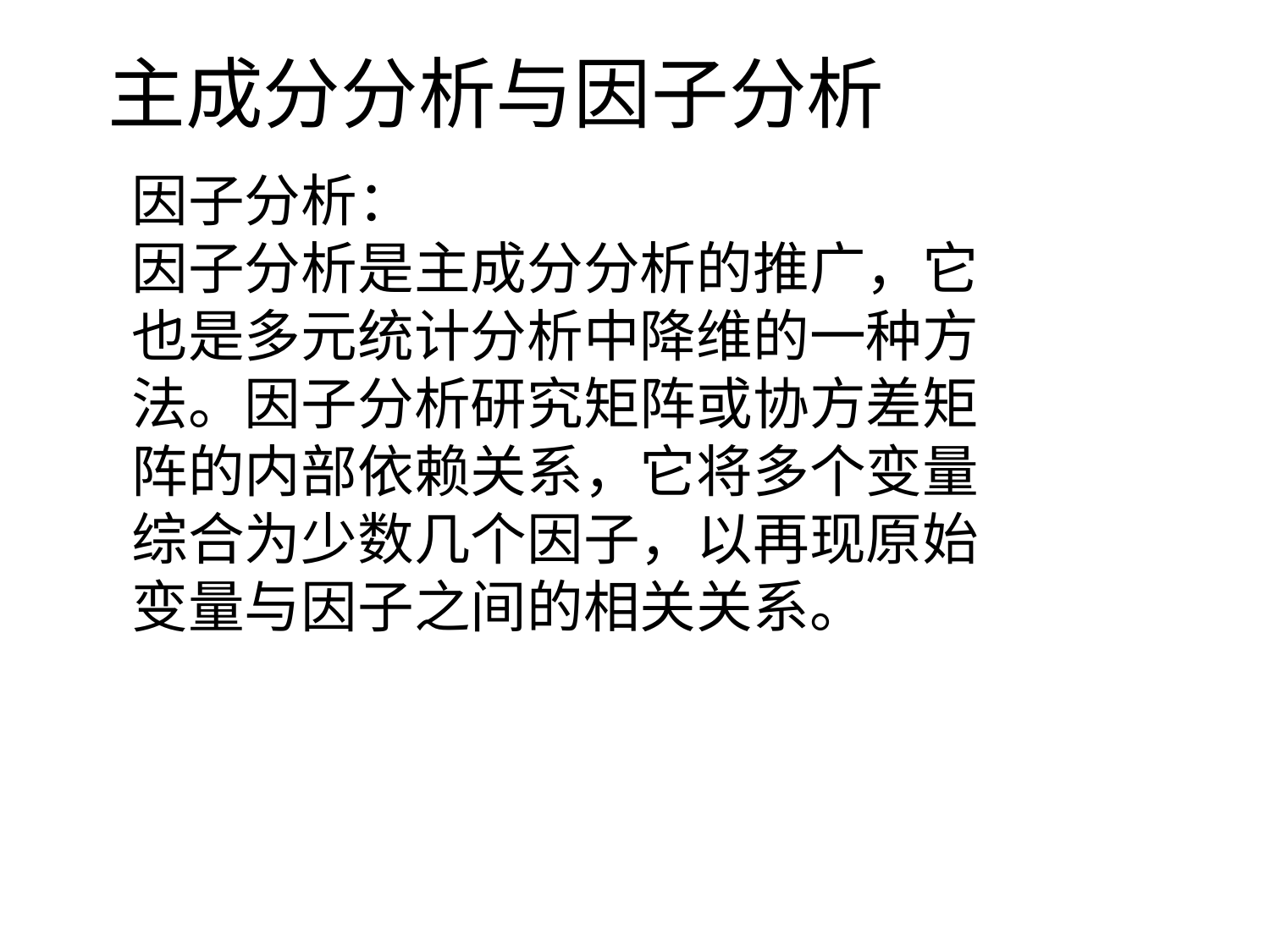

# 主成分分析与因子分析
因子分析：
因子分析是主成分分析的推广，它也是多元统计分析中降维的一种方法。因子分析研究矩阵或协方差矩阵的内部依赖关系，它将多个变量综合为少数几个因子，以再现原始变量与因子之间的相关关系。